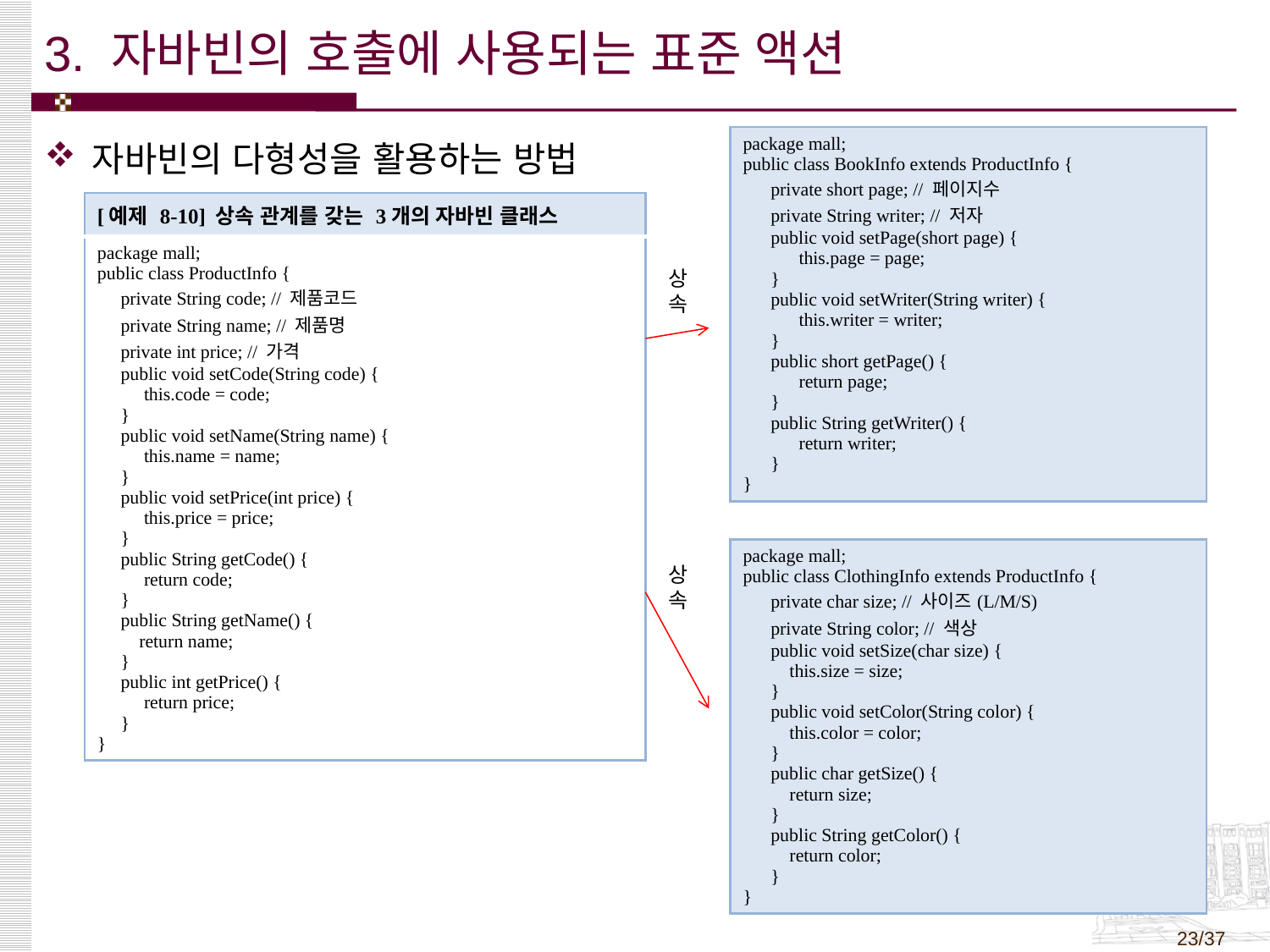

# 3. 자바빈의 호출에 사용되는 표준 액션
| package mall; public class BookInfo extends ProductInfo { private short page; // 페이지수 private String writer; // 저자 public void setPage(short page) { this.page = page; } public void setWriter(String writer) { this.writer = writer; } public short getPage() { return page; } public String getWriter() { return writer; } } |
| --- |
자바빈의 다형성을 활용하는 방법

| [예제 8-10] 상속 관계를 갖는 3개의 자바빈 클래스 |
| --- |
| package mall; public class ProductInfo { private String code; // 제품코드 private String name; // 제품명 private int price; // 가격 public void setCode(String code) { this.code = code; } public void setName(String name) { this.name = name; } public void setPrice(int price) { this.price = price; } public String getCode() { return code; } public String getName() { return name; } public int getPrice() { return price; } } |
상속
| package mall; public class ClothingInfo extends ProductInfo { private char size; // 사이즈(L/M/S) private String color; // 색상 public void setSize(char size) { this.size = size; } public void setColor(String color) { this.color = color; } public char getSize() { return size; } public String getColor() { return color; } } |
| --- |
상속